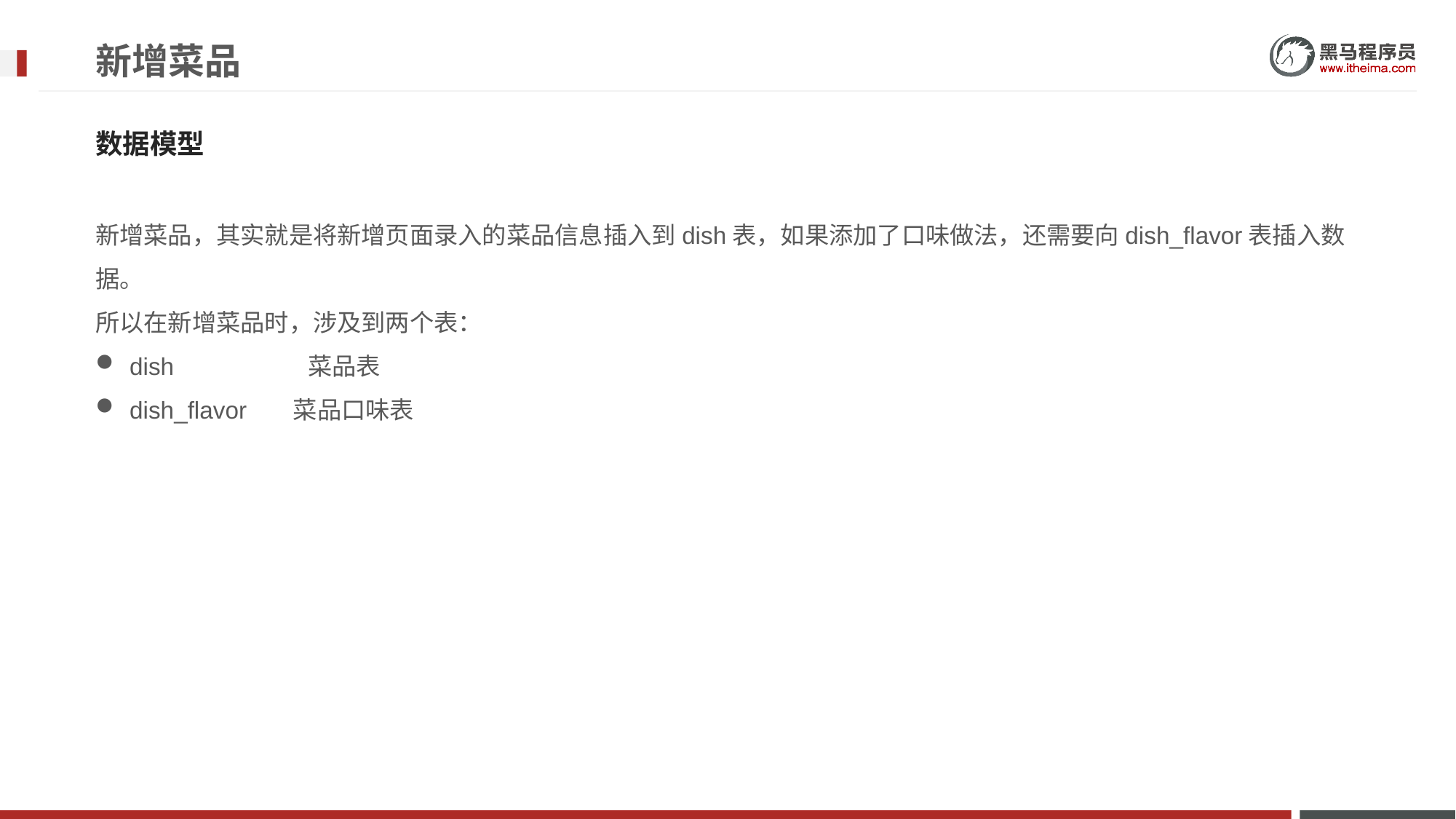

# 新增菜品
数据模型
新增菜品，其实就是将新增页面录入的菜品信息插入到dish表，如果添加了口味做法，还需要向dish_flavor表插入数据。
所以在新增菜品时，涉及到两个表：
dish                   菜品表
dish_flavor      菜品口味表